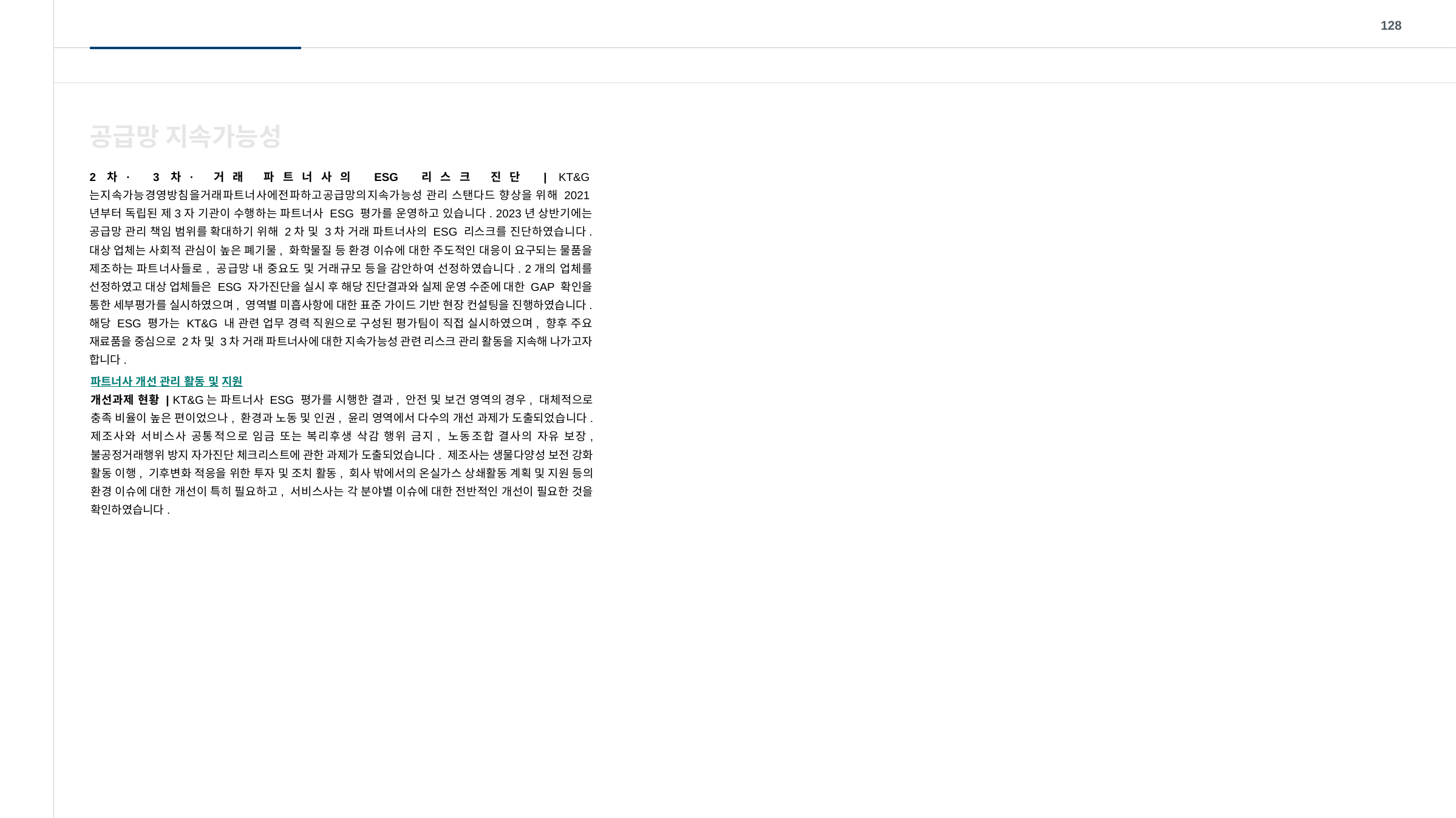

128
공급망 지속가능성
2차∙ 3차∙ 거래 파트너사의 ESG 리스크 진단 | KT&G는지속가능경영방침을거래파트너사에전파하고공급망의지속가능성 관리 스탠다드 향상을 위해 2021년부터 독립된 제3자 기관이 수행하는 파트너사 ESG 평가를 운영하고 있습니다. 2023년 상반기에는 공급망 관리 책임 범위를 확대하기 위해 2차 및 3차 거래 파트너사의 ESG 리스크를 진단하였습니다. 대상 업체는 사회적 관심이 높은 폐기물, 화학물질 등 환경 이슈에 대한 주도적인 대응이 요구되는 물품을 제조하는 파트너사들로, 공급망 내 중요도 및 거래규모 등을 감안하여 선정하였습니다. 2개의 업체를 선정하였고 대상 업체들은 ESG 자가진단을 실시 후 해당 진단결과와 실제 운영 수준에 대한 GAP 확인을 통한 세부평가를 실시하였으며, 영역별 미흡사항에 대한 표준 가이드 기반 현장 컨설팅을 진행하였습니다. 해당 ESG 평가는 KT&G 내 관련 업무 경력 직원으로 구성된 평가팀이 직접 실시하였으며, 향후 주요 재료품을 중심으로 2차 및 3차 거래 파트너사에 대한 지속가능성 관련 리스크 관리 활동을 지속해 나가고자 합니다.
파트너사 개선 관리 활동 및 지원
개선과제 현황 | KT&G는 파트너사 ESG 평가를 시행한 결과, 안전 및 보건 영역의 경우, 대체적으로 충족 비율이 높은 편이었으나, 환경과 노동 및 인권, 윤리 영역에서 다수의 개선 과제가 도출되었습니다. 제조사와 서비스사 공통적으로 임금 또는 복리후생 삭감 행위 금지, 노동조합 결사의 자유 보장, 불공정거래행위 방지 자가진단 체크리스트에 관한 과제가 도출되었습니다. 제조사는 생물다양성 보전 강화 활동 이행, 기후변화 적응을 위한 투자 및 조치 활동, 회사 밖에서의 온실가스 상쇄활동 계획 및 지원 등의 환경 이슈에 대한 개선이 특히 필요하고, 서비스사는 각 분야별 이슈에 대한 전반적인 개선이 필요한 것을 확인하였습니다.